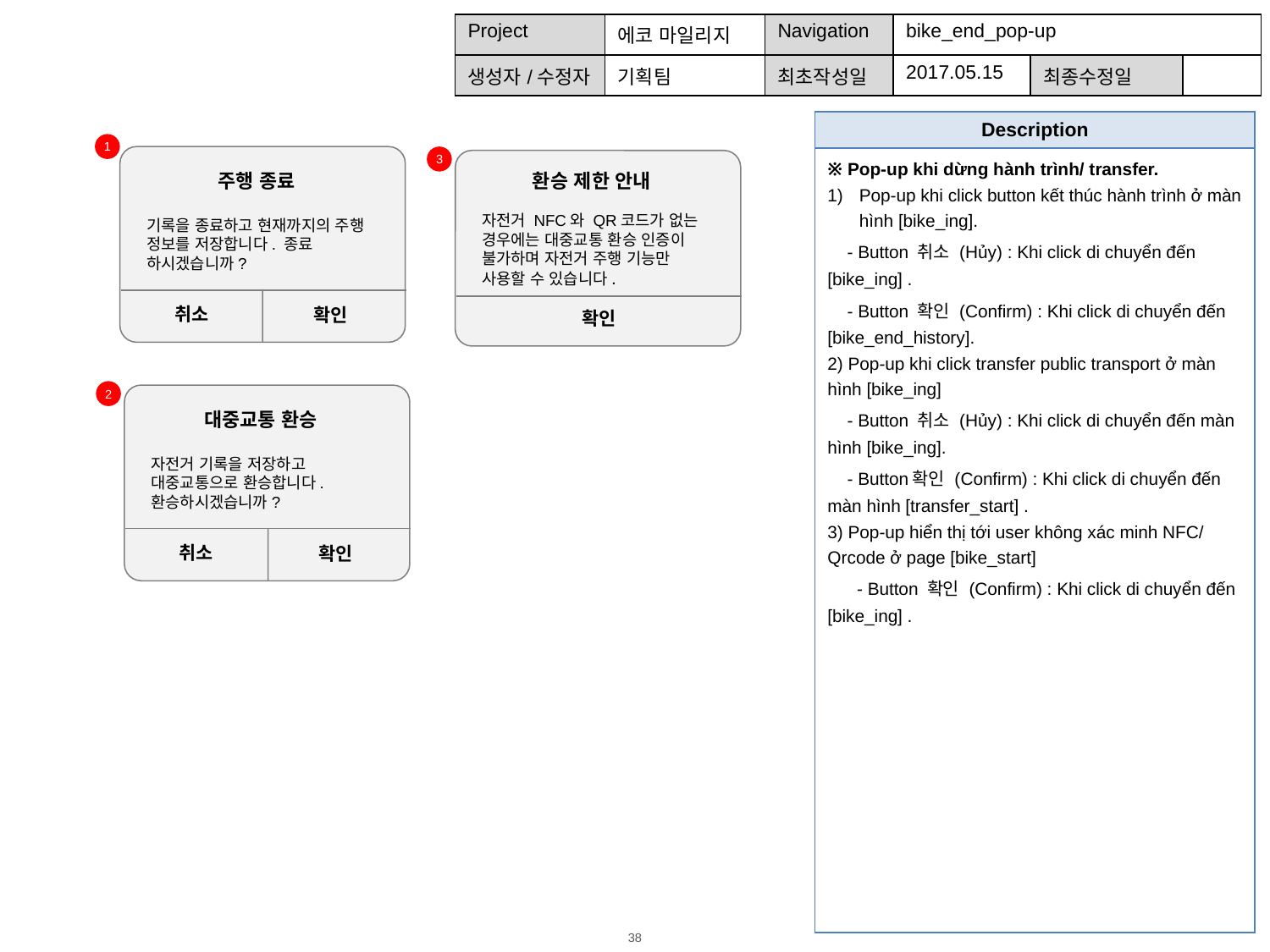

| Project | 에코 마일리지 | Navigation | bike\_end\_pop-up |  |  |
| --- | --- | --- | --- | --- | --- |
| 생성자/수정자 | 기획팀 | 최초작성일 | 2017.05.15 | 최종수정일 |  |
| Description |
| --- |
| ※ Pop-up khi dừng hành trình/ transfer. Pop-up khi click button kết thúc hành trình ở màn hình [bike\_ing]. - Button 취소 (Hủy) : Khi click di chuyển đến [bike\_ing] . - Button 확인 (Confirm) : Khi click di chuyển đến [bike\_end\_history]. 2) Pop-up khi click transfer public transport ở màn hình [bike\_ing] - Button 취소 (Hủy) : Khi click di chuyển đến màn hình [bike\_ing]. - Button확인 (Confirm) : Khi click di chuyển đến màn hình [transfer\_start] . 3) Pop-up hiển thị tới user không xác minh NFC/Qrcode ở page [bike\_start] - Button 확인 (Confirm) : Khi click di chuyển đến [bike\_ing] . |

1

3

주행 종료
환승 제한 안내
성공확률 50%
성공확률 50%
자전거 NFC와 QR코드가 없는 경우에는 대중교통 환승 인증이 불가하며 자전거 주행 기능만 사용할 수 있습니다.
기록을 종료하고 현재까지의 주행 정보를 저장합니다. 종료 하시겠습니까?
D-7
취소
확인
확인
2

대중교통 환승
성공확률 50%
자전거 기록을 저장하고 대중교통으로 환승합니다. 환승하시겠습니까?
D-7
취소
확인
￥5.00